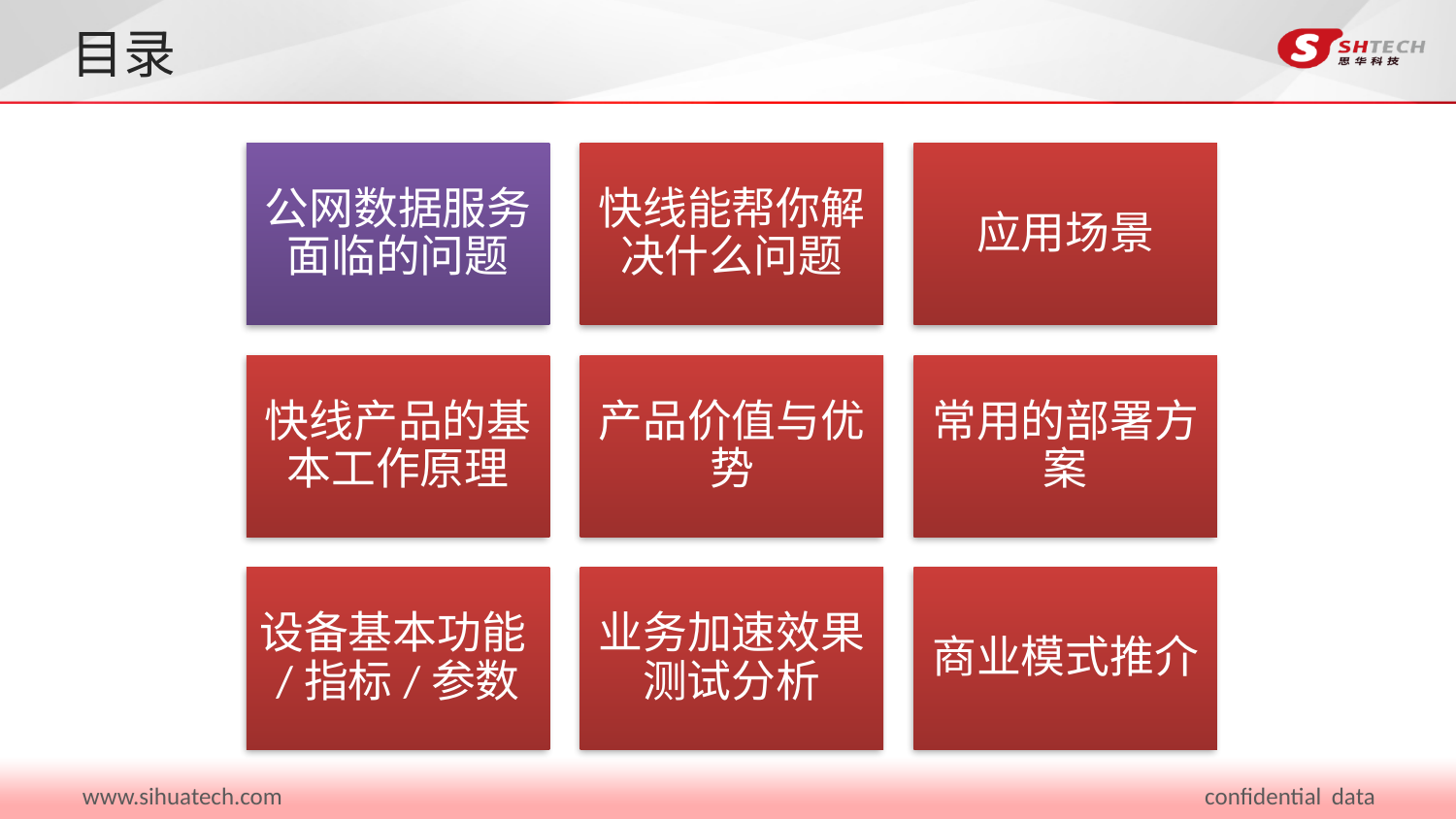

# 目录
公网数据服务面临的问题
快线能帮你解决什么问题
应用场景
快线产品的基本工作原理
产品价值与优势
常用的部署方案
设备基本功能/指标/参数
业务加速效果测试分析
商业模式推介